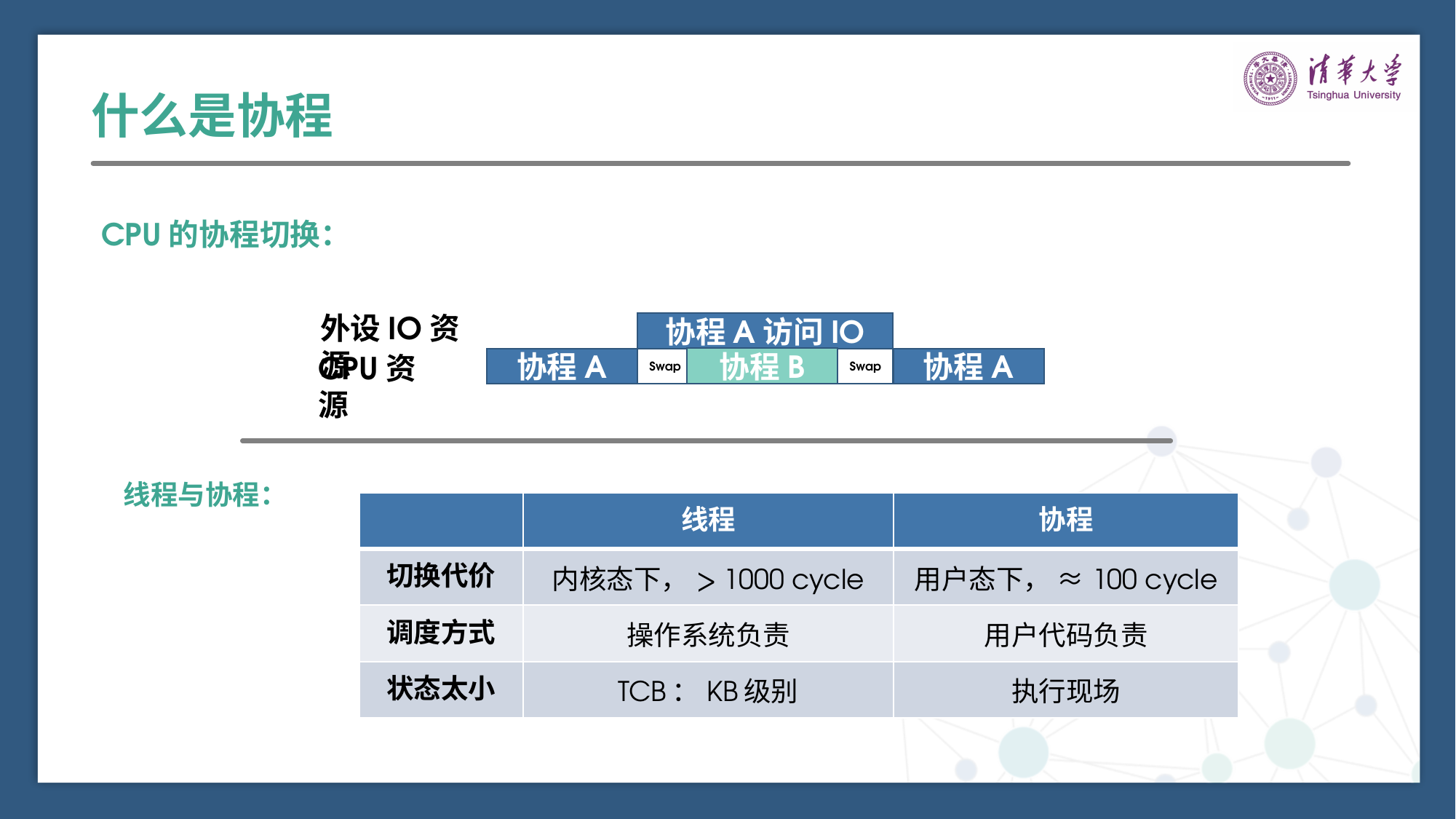

什么是协程
CPU的协程切换：
外设IO资源
协程A访问IO
CPU资源
协程B
协程A
协程A
Swap
Swap
线程与协程：
|  | 线程 | 协程 |
| --- | --- | --- |
| 切换代价 | 内核态下，> 1000 cycle | 用户态下， ≈100 cycle |
| 调度方式 | 操作系统负责 | 用户代码负责 |
| 状态太小 | TCB：KB级别 | 执行现场 |